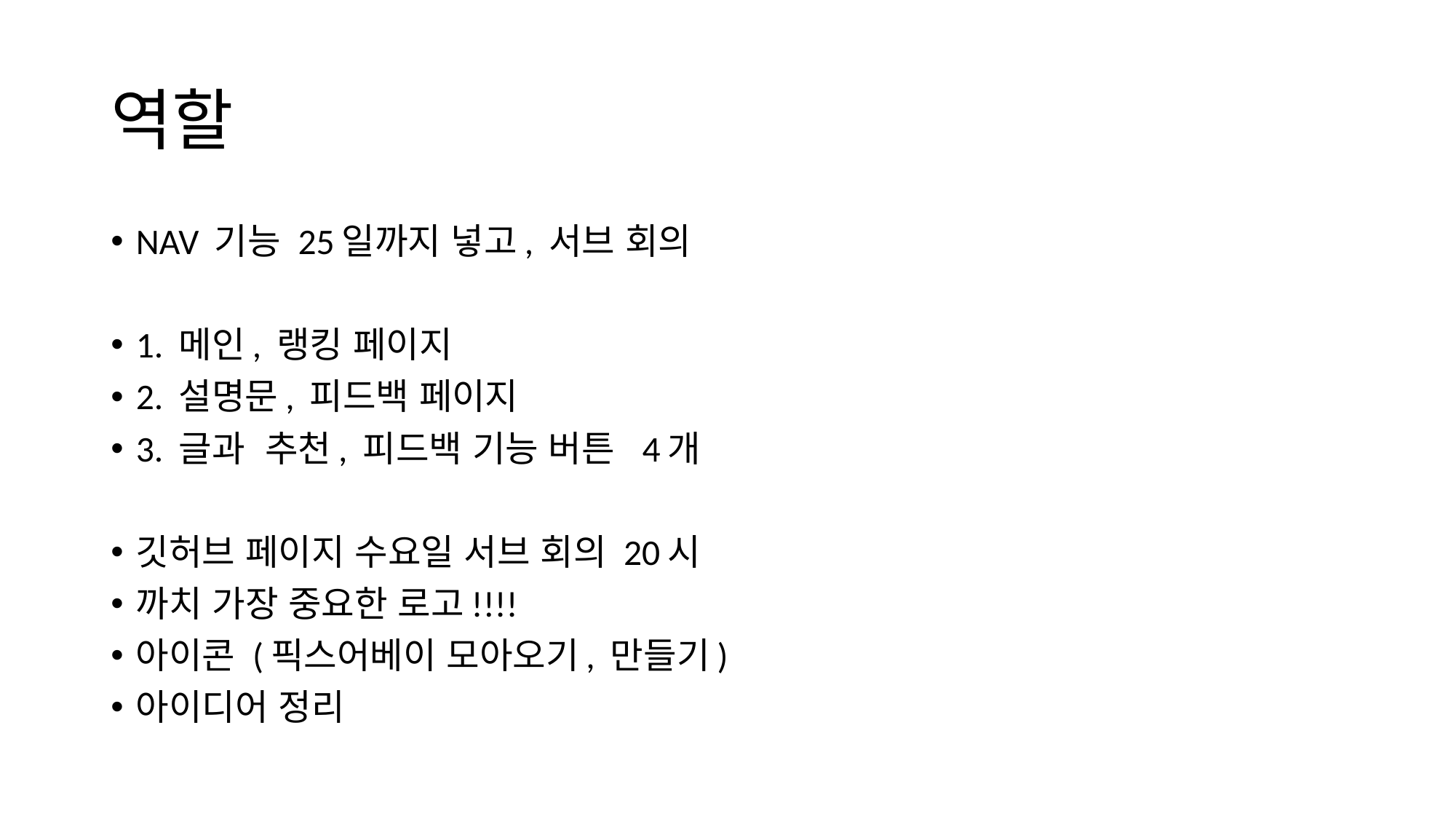

# 역할
NAV 기능 25일까지 넣고, 서브 회의

1. 메인, 랭킹 페이지
2. 설명문, 피드백 페이지
3. 글과  추천, 피드백 기능 버튼  4개

깃허브 페이지 수요일 서브 회의 20시
까치 가장 중요한 로고!!!!
아이콘 (픽스어베이 모아오기, 만들기)
아이디어 정리